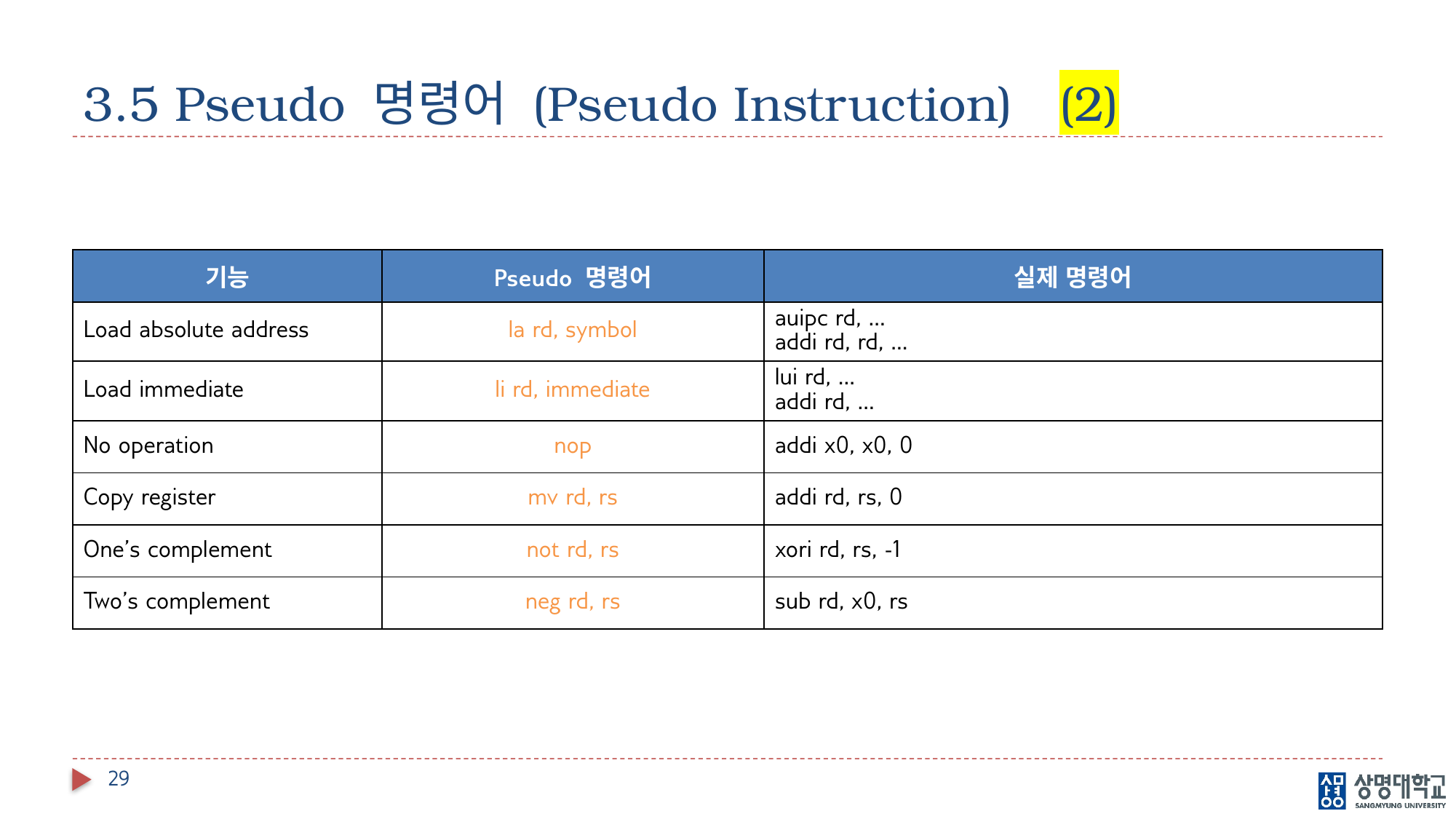

# 3.5 Pseudo 명령어 (Pseudo Instruction)   (2)

| 기능 | Pseudo 명령어 | 실제 명령어 |
| --- | --- | --- |
| Load absolute address | la rd, symbol | auipc rd, … addi rd, rd, … |
| Load immediate | li rd, immediate | lui rd, … addi rd, … |
| No operation | nop | addi x0, x0, 0 |
| Copy register | mv rd, rs | addi rd, rs, 0 |
| One’s complement | not rd, rs | xori rd, rs, -1 |
| Two’s complement | neg rd, rs | sub rd, x0, rs |
29